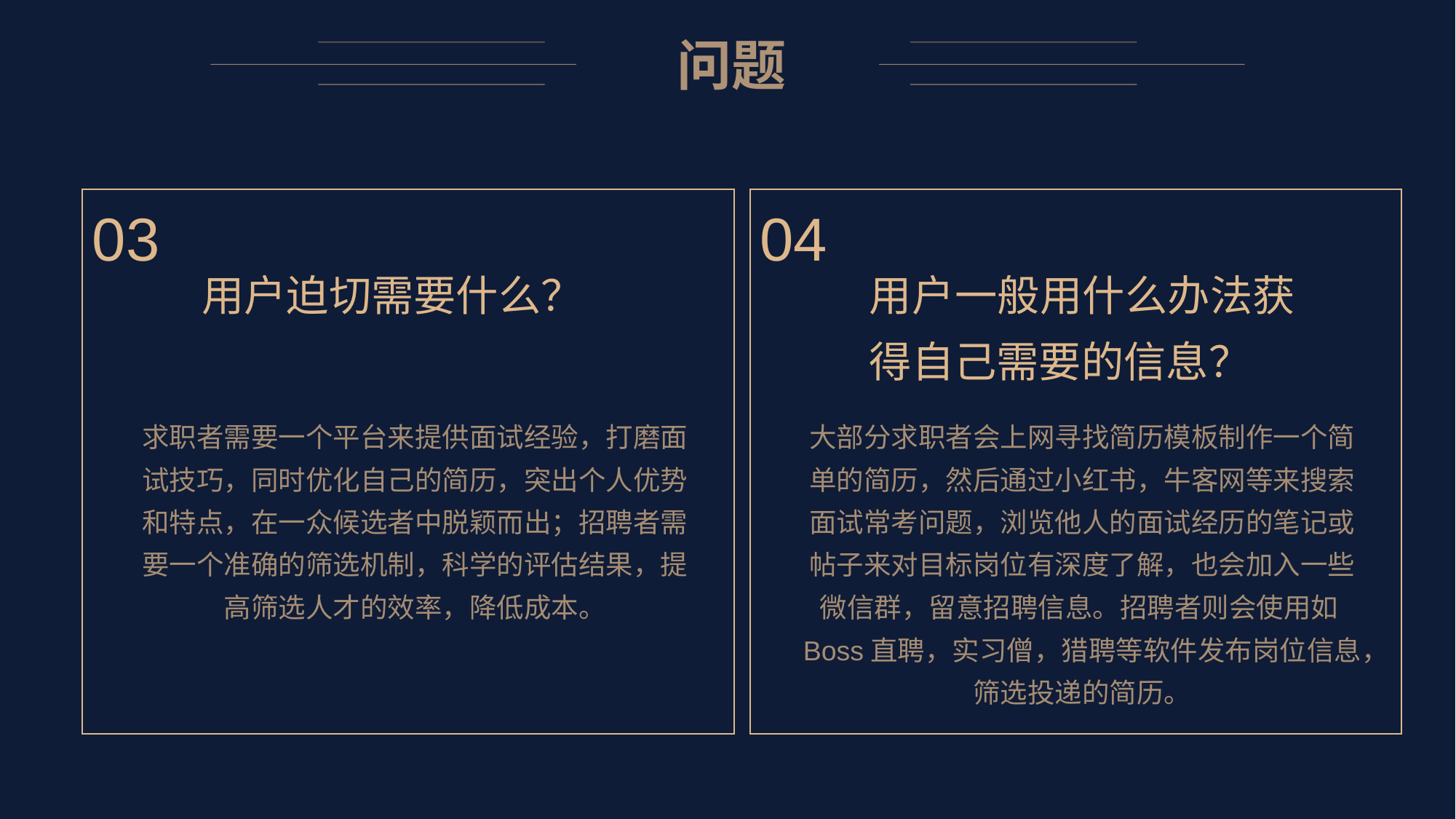

问题
03

用户迫切需要什么？
求职者需要一个平台来提供面试经验，打磨面试技巧，同时优化自己的简历，突出个人优势和特点，在一众候选者中脱颖而出；招聘者需要一个准确的筛选机制，科学的评估结果，提高筛选人才的效率，降低成本。
04

用户一般用什么办法获得自己需要的信息？
大部分求职者会上网寻找简历模板制作一个简单的简历，然后通过小红书，牛客网等来搜索面试常考问题，浏览他人的面试经历的笔记或帖子来对目标岗位有深度了解，也会加入一些微信群，留意招聘信息。招聘者则会使用如Boss直聘，实习僧，猎聘等软件发布岗位信息，筛选投递的简历。